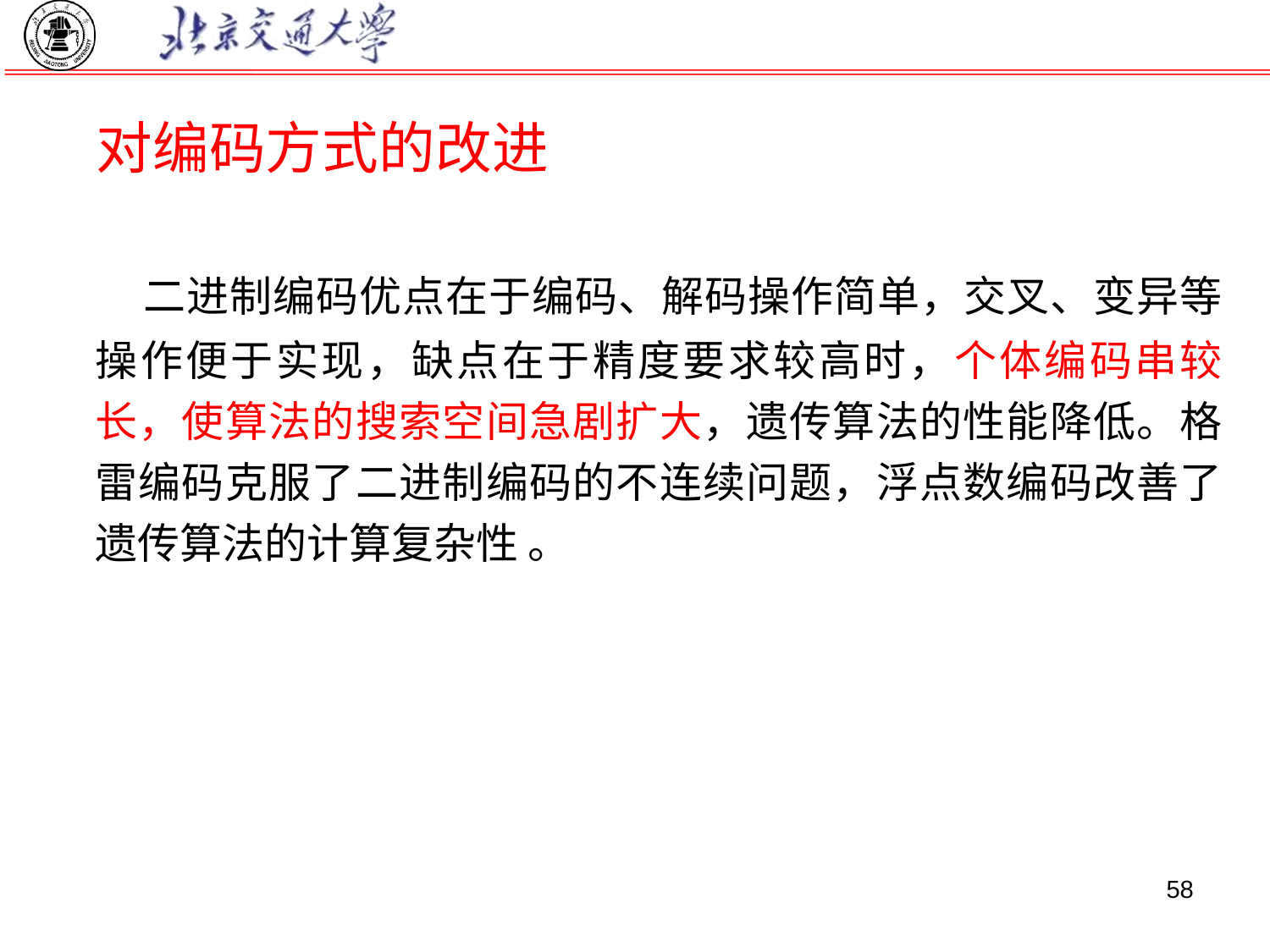

# 对编码方式的改进
      二进制编码优点在于编码、解码操作简单，交叉、变异等操作便于实现，缺点在于精度要求较高时，个体编码串较长，使算法的搜索空间急剧扩大，遗传算法的性能降低。格雷编码克服了二进制编码的不连续问题，浮点数编码改善了遗传算法的计算复杂性 。
58